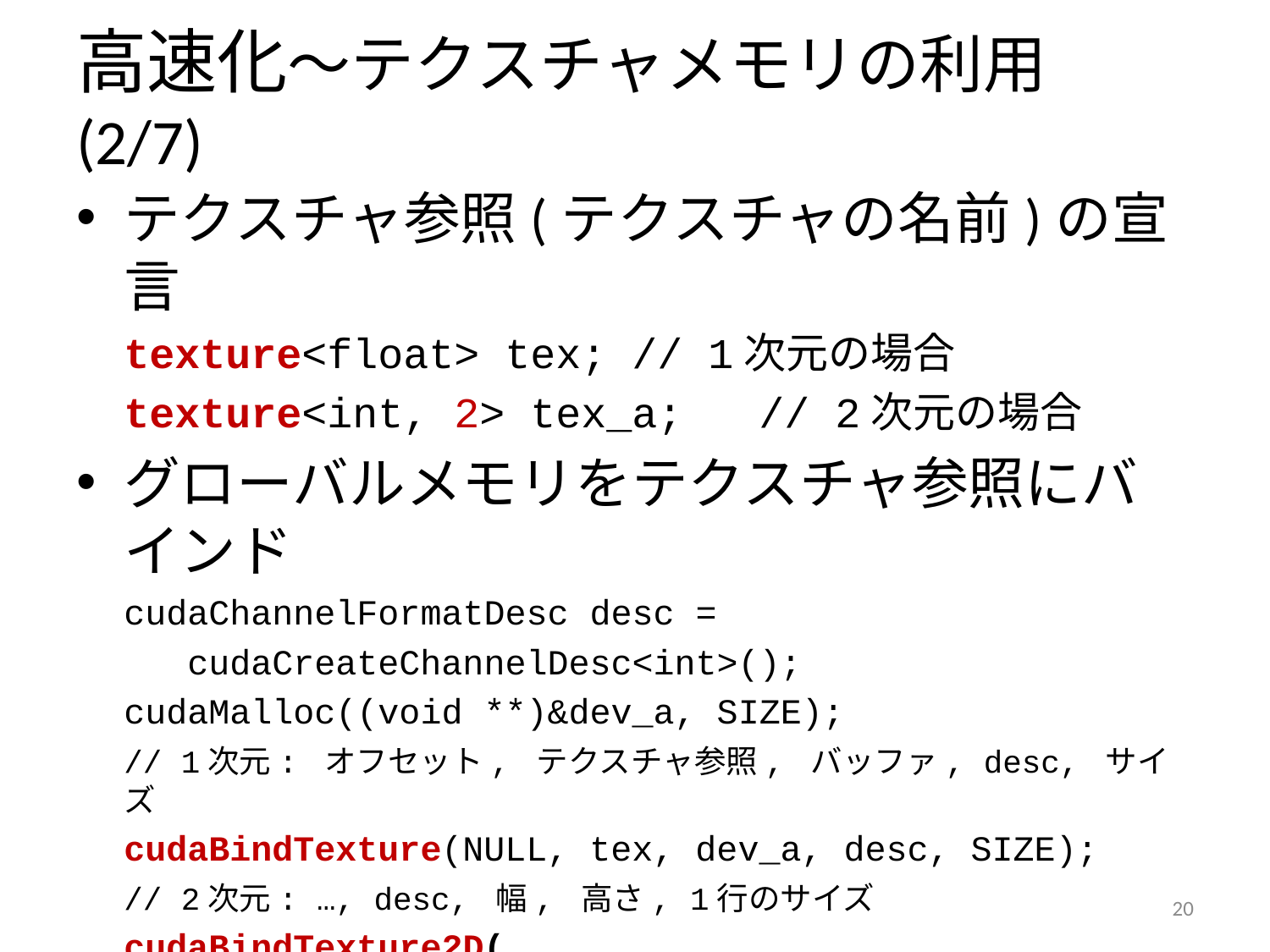

# 高速化～テクスチャメモリの利用 (2/7)
テクスチャ参照(テクスチャの名前)の宣言
	texture<float> tex;	// 1次元の場合
	texture<int, 2> tex_a;	// 2次元の場合
グローバルメモリをテクスチャ参照にバインド
	cudaChannelFormatDesc desc =
	   cudaCreateChannelDesc<int>();
	cudaMalloc((void **)&dev_a, SIZE);
	// 1次元: オフセット, テクスチャ参照, バッファ, desc, サイズ
	cudaBindTexture(NULL, tex, dev_a, desc, SIZE);
	// 2次元: …, desc, 幅, 高さ, 1行のサイズ
	cudaBindTexture2D(
	   NULL, tex_a, dev_a, desc, N, N, sizeof(int)*N);

20